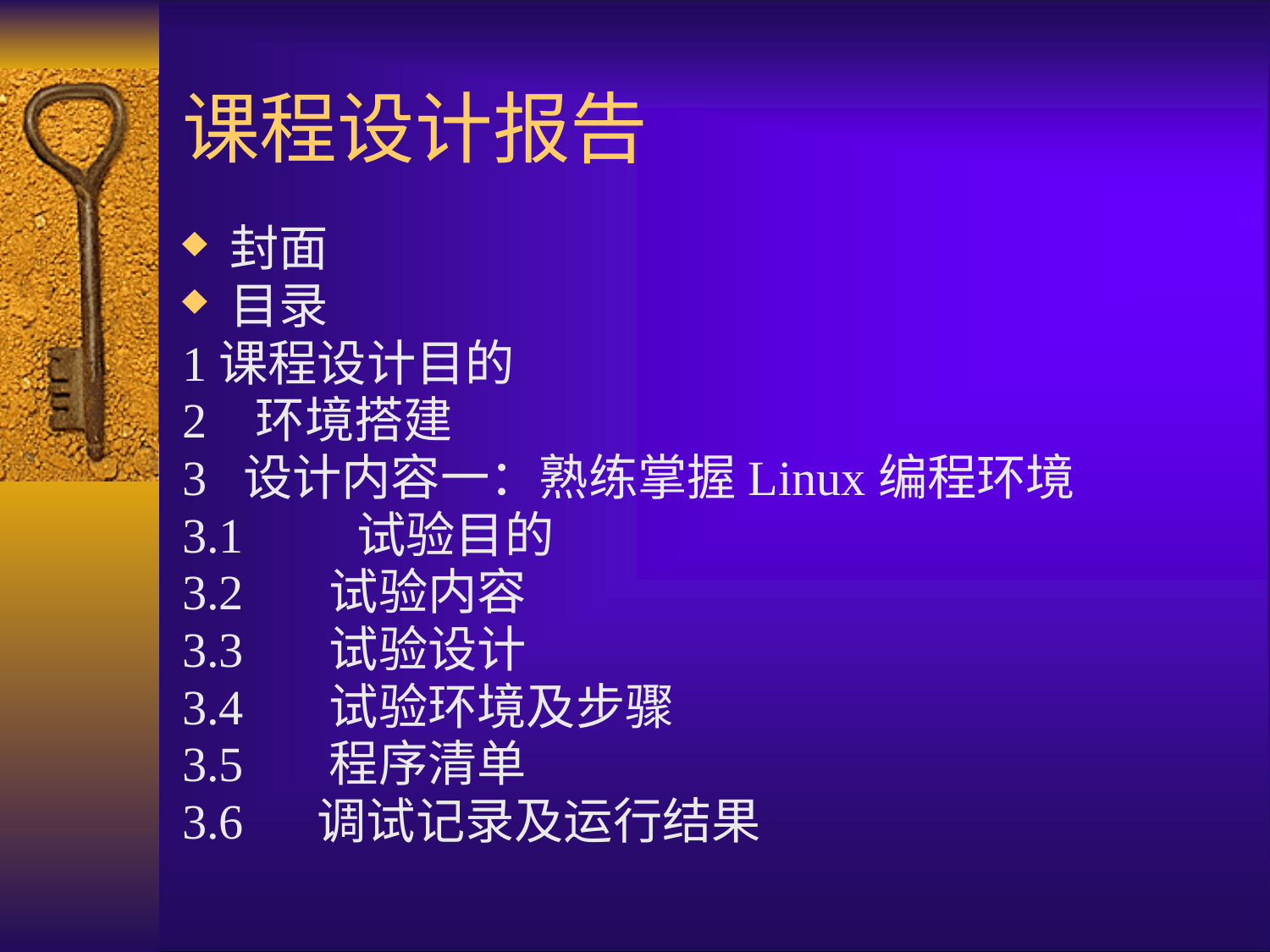

# 课程设计报告
封面
目录
1课程设计目的
2   环境搭建
3  设计内容一：熟练掌握Linux编程环境
3.1  	试验目的
3.2      试验内容
3.3      试验设计
3.4      试验环境及步骤
3.5      程序清单
3.6     调试记录及运行结果